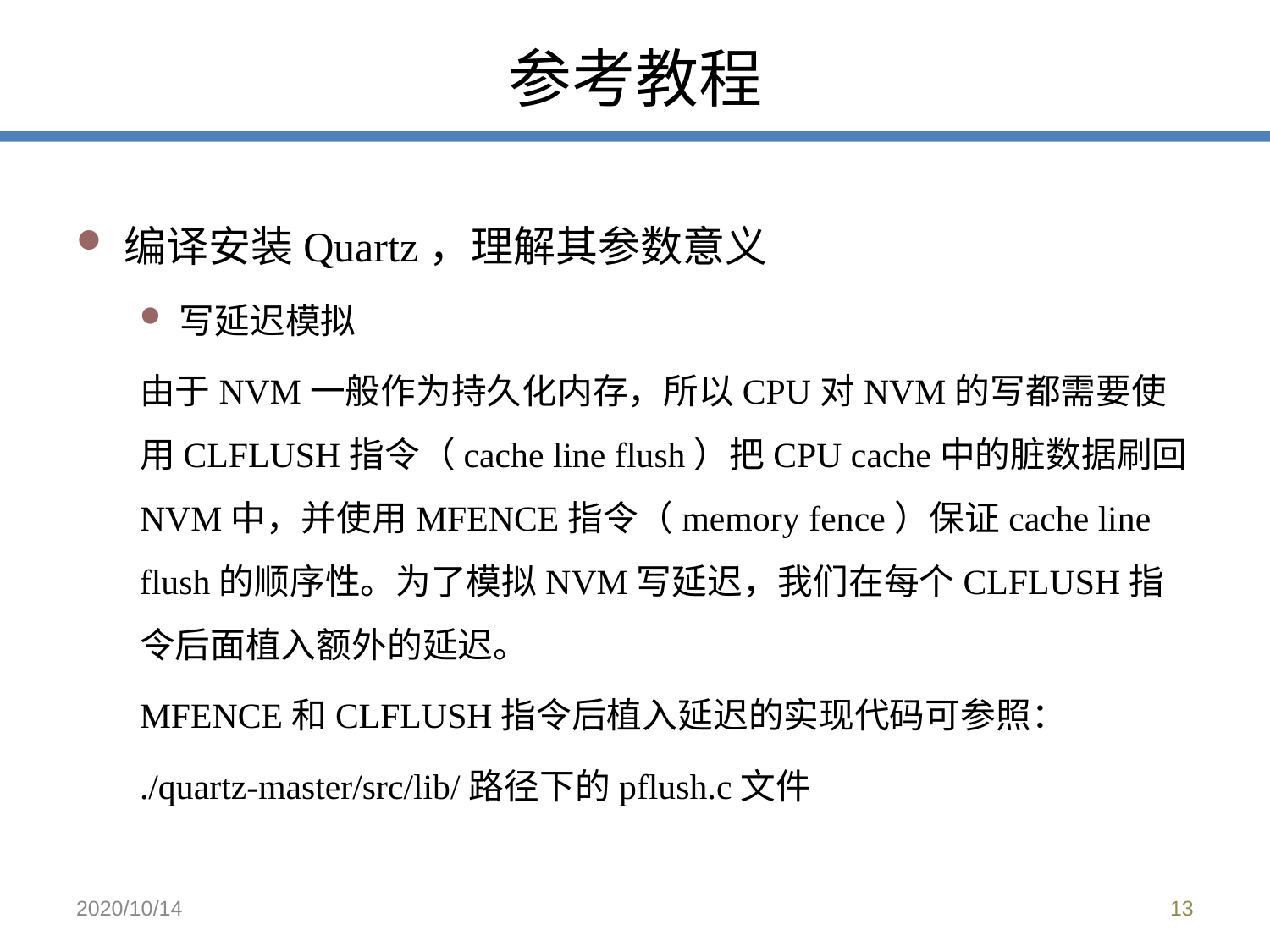

# 参考教程

编译安装Quartz，理解其参数意义
写延迟模拟
由于NVM一般作为持久化内存，所以CPU对NVM的写都需要使用CLFLUSH指令（cache line flush）把CPU cache中的脏数据刷回NVM中，并使用MFENCE指令（memory fence）保证cache line flush的顺序性。为了模拟NVM写延迟，我们在每个CLFLUSH指令后面植入额外的延迟。
MFENCE和CLFLUSH指令后植入延迟的实现代码可参照：
./quartz-master/src/lib/路径下的pflush.c文件

2020/10/14
13